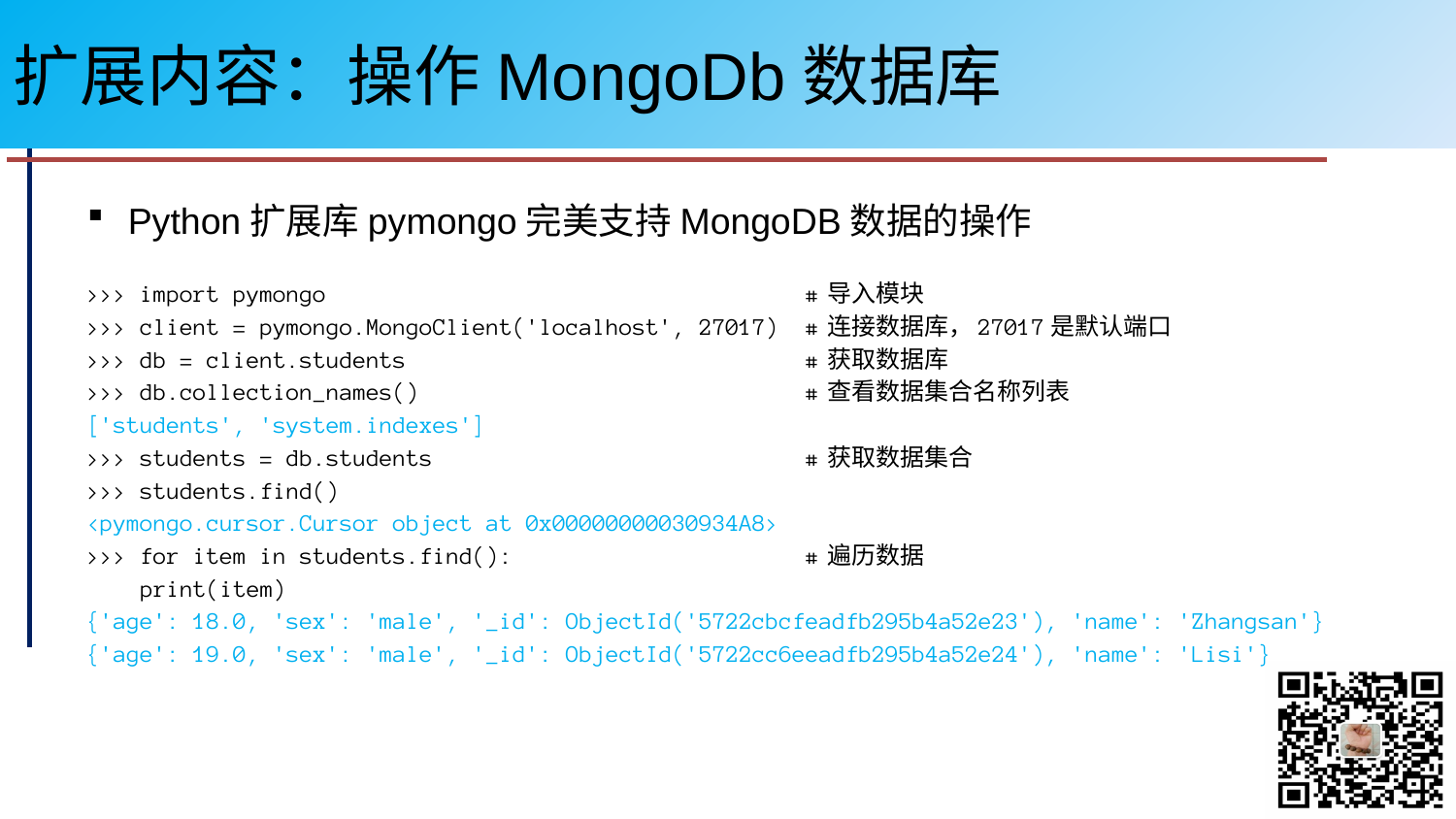

# 扩展内容：操作MongoDb数据库
Python扩展库pymongo完美支持MongoDB数据的操作

>>> import pymongo                                    #导入模块
>>> client = pymongo.MongoClient('localhost', 27017)  #连接数据库，27017是默认端口
>>> db = client.students                              #获取数据库
>>> db.collection_names()                             #查看数据集合名称列表
['students', 'system.indexes']
>>> students = db.students                            #获取数据集合
>>> students.find()
<pymongo.cursor.Cursor object at 0x00000000030934A8>
>>> for item in students.find():                      #遍历数据
    print(item)
{'age': 18.0, 'sex': 'male', '_id': ObjectId('5722cbcfeadfb295b4a52e23'), 'name': 'Zhangsan'}
{'age': 19.0, 'sex': 'male', '_id': ObjectId('5722cc6eeadfb295b4a52e24'), 'name': 'Lisi'}